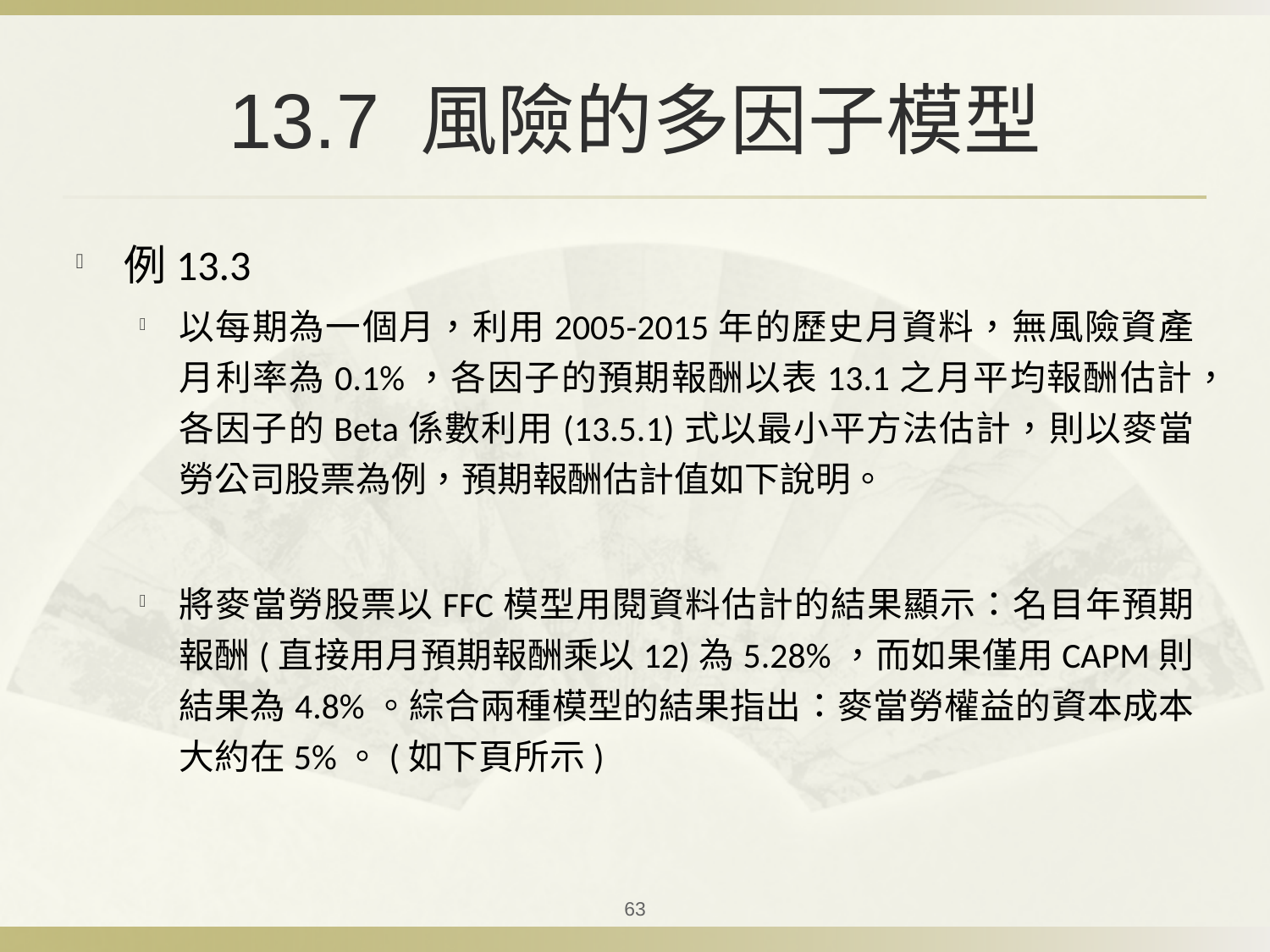

# 13.7 風險的多因子模型
例13.3
以每期為一個月，利用2005-2015年的歷史月資料，無風險資產月利率為0.1%，各因子的預期報酬以表13.1之月平均報酬估計，各因子的Beta係數利用(13.5.1)式以最小平方法估計，則以麥當勞公司股票為例，預期報酬估計值如下說明。

將麥當勞股票以FFC模型用閱資料估計的結果顯示：名目年預期報酬(直接用月預期報酬乘以12)為5.28%，而如果僅用CAPM則結果為4.8%。綜合兩種模型的結果指出：麥當勞權益的資本成本大約在5%。(如下頁所示)
63